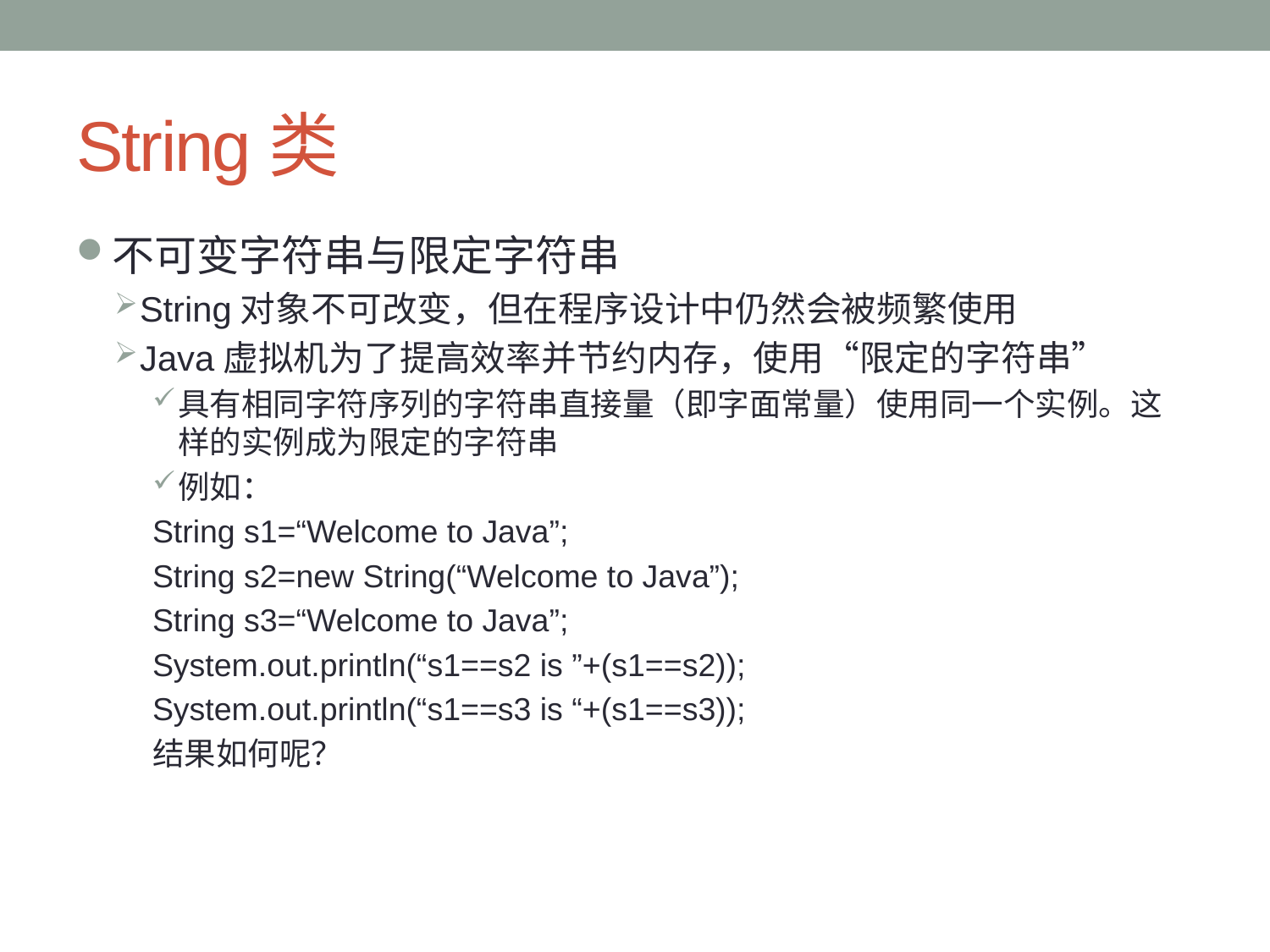

# String类
不可变字符串与限定字符串
String对象不可改变，但在程序设计中仍然会被频繁使用
Java虚拟机为了提高效率并节约内存，使用“限定的字符串”
具有相同字符序列的字符串直接量（即字面常量）使用同一个实例。这样的实例成为限定的字符串
例如：
String s1=“Welcome to Java”;
String s2=new String(“Welcome to Java”);
String s3=“Welcome to Java”;
System.out.println(“s1==s2 is ”+(s1==s2));
System.out.println(“s1==s3 is “+(s1==s3));
结果如何呢？